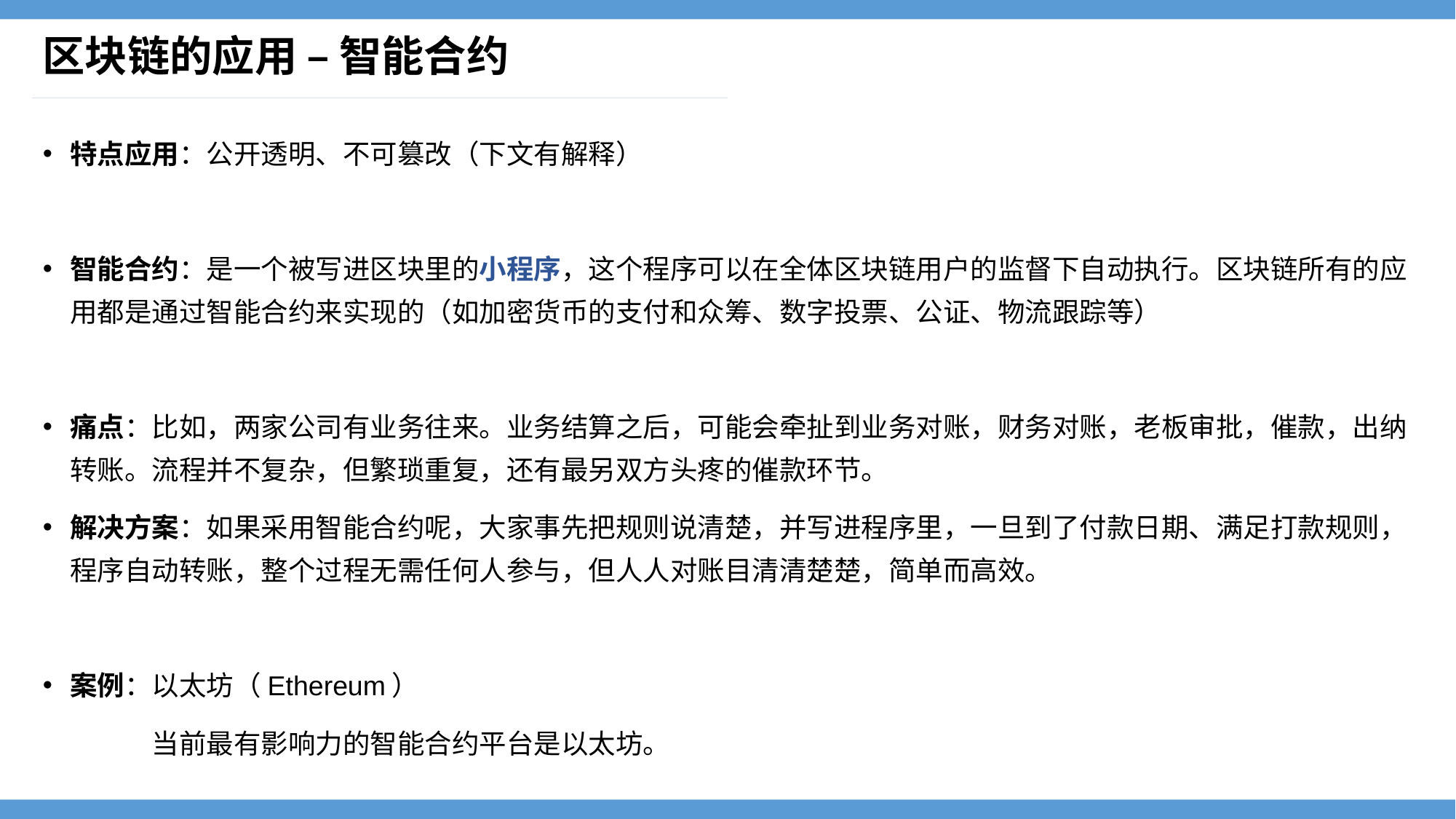

# 区块链的应用 – 智能合约
特点应用：公开透明、不可篡改（下文有解释）

智能合约：是一个被写进区块里的小程序，这个程序可以在全体区块链用户的监督下自动执行。区块链所有的应用都是通过智能合约来实现的（如加密货币的支付和众筹、数字投票、公证、物流跟踪等）

痛点：比如，两家公司有业务往来。业务结算之后，可能会牵扯到业务对账，财务对账，老板审批，催款，出纳转账。流程并不复杂，但繁琐重复，还有最另双方头疼的催款环节。
解决方案：如果采用智能合约呢，大家事先把规则说清楚，并写进程序里，一旦到了付款日期、满足打款规则，程序自动转账，整个过程无需任何人参与，但人人对账目清清楚楚，简单而高效。

案例：以太坊（Ethereum）
	当前最有影响力的智能合约平台是以太坊。